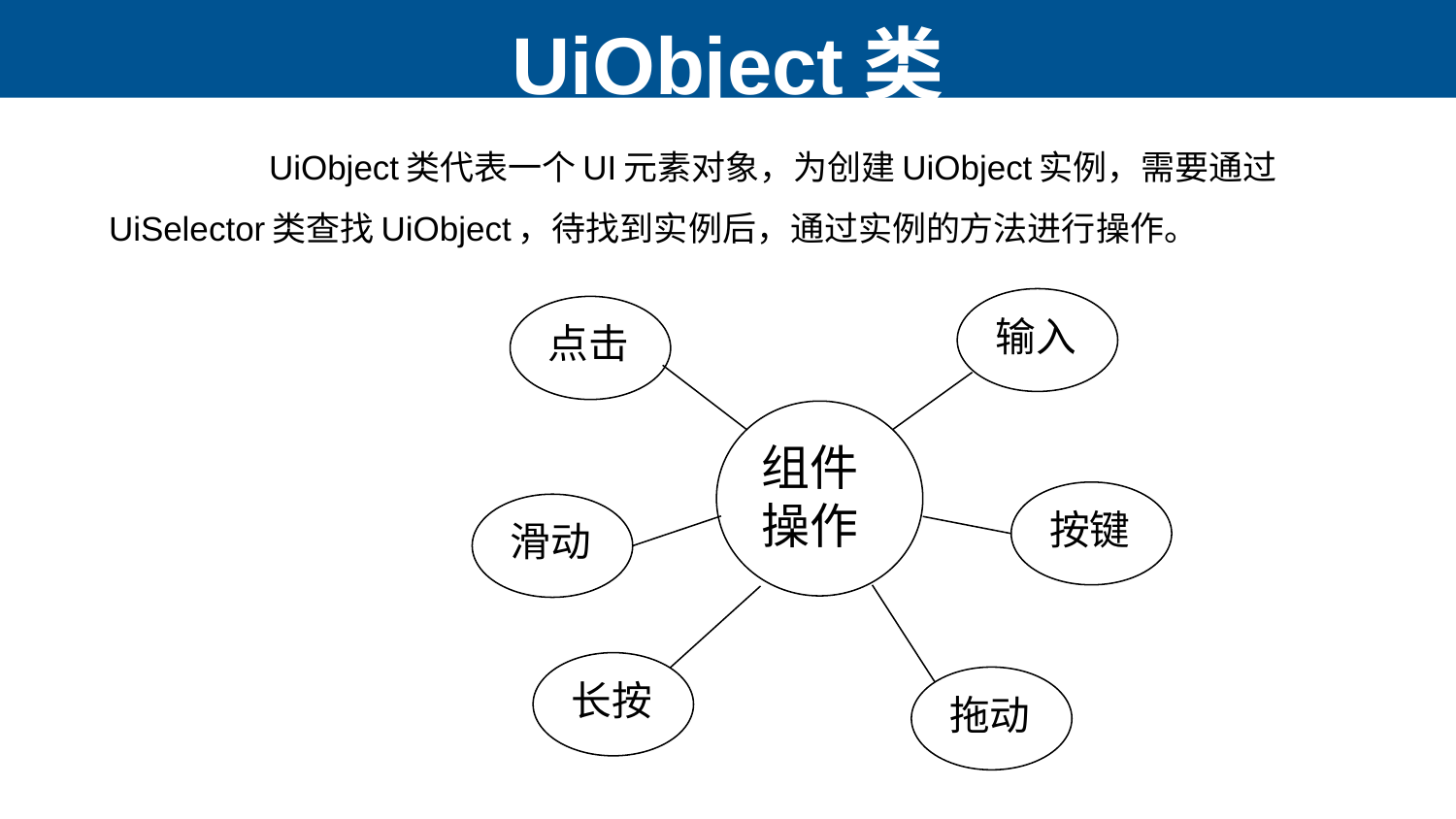

# UiObject类
	    UiObject类代表一个UI元素对象，为创建UiObject实例，需要通过UiSelector类查找UiObject，待找到实例后，通过实例的方法进行操作。
输入
点击
组件操作
按键
滑动
长按
拖动